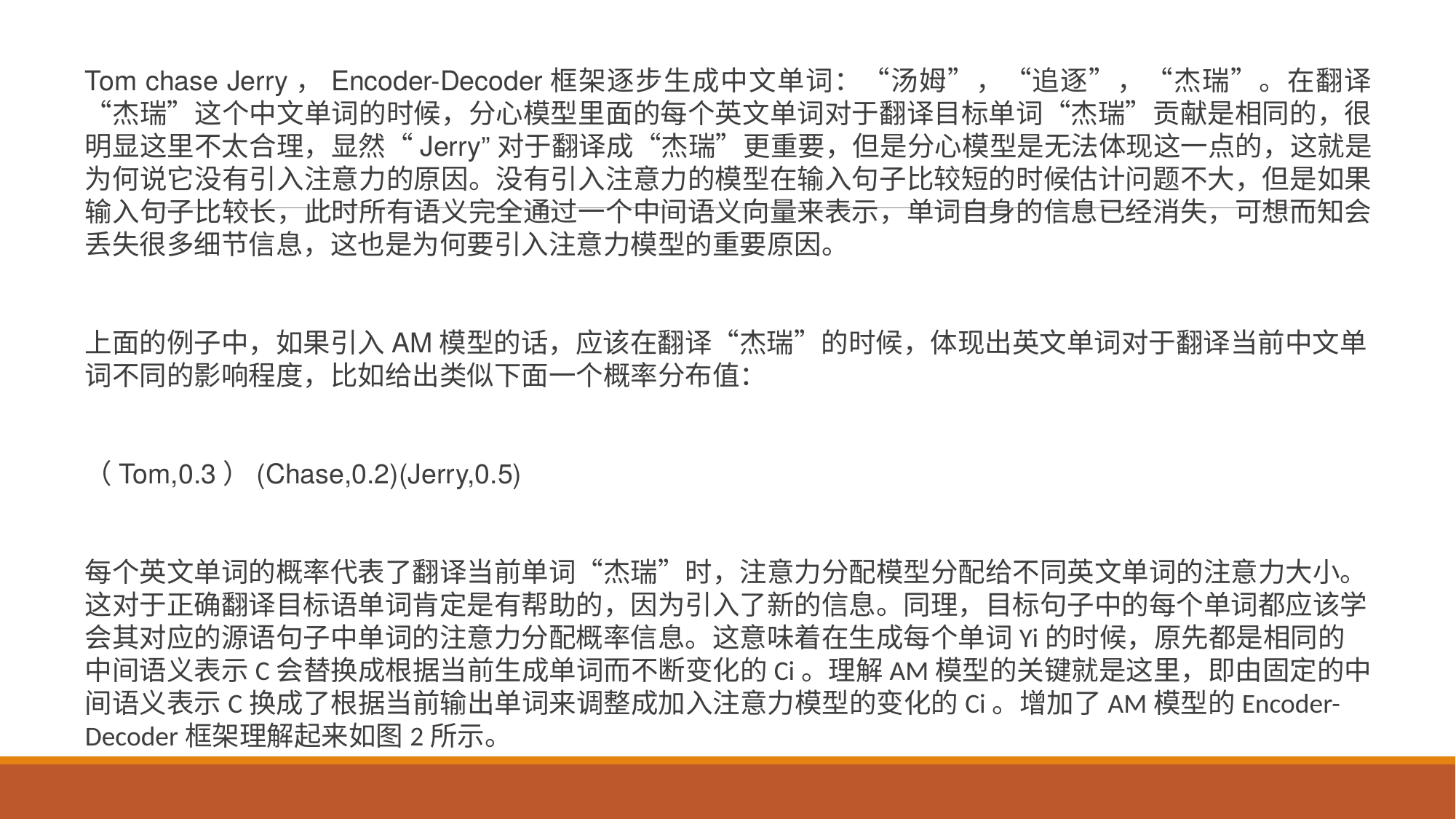

Tom chase Jerry，Encoder-Decoder框架逐步生成中文单词：“汤姆”，“追逐”，“杰瑞”。在翻译“杰瑞”这个中文单词的时候，分心模型里面的每个英文单词对于翻译目标单词“杰瑞”贡献是相同的，很明显这里不太合理，显然“Jerry”对于翻译成“杰瑞”更重要，但是分心模型是无法体现这一点的，这就是为何说它没有引入注意力的原因。没有引入注意力的模型在输入句子比较短的时候估计问题不大，但是如果输入句子比较长，此时所有语义完全通过一个中间语义向量来表示，单词自身的信息已经消失，可想而知会丢失很多细节信息，这也是为何要引入注意力模型的重要原因。

上面的例子中，如果引入AM模型的话，应该在翻译“杰瑞”的时候，体现出英文单词对于翻译当前中文单词不同的影响程度，比如给出类似下面一个概率分布值：

（Tom,0.3）(Chase,0.2)(Jerry,0.5)

每个英文单词的概率代表了翻译当前单词“杰瑞”时，注意力分配模型分配给不同英文单词的注意力大小。这对于正确翻译目标语单词肯定是有帮助的，因为引入了新的信息。同理，目标句子中的每个单词都应该学会其对应的源语句子中单词的注意力分配概率信息。这意味着在生成每个单词Yi的时候，原先都是相同的中间语义表示C会替换成根据当前生成单词而不断变化的Ci。理解AM模型的关键就是这里，即由固定的中间语义表示C换成了根据当前输出单词来调整成加入注意力模型的变化的Ci。增加了AM模型的Encoder-Decoder框架理解起来如图2所示。